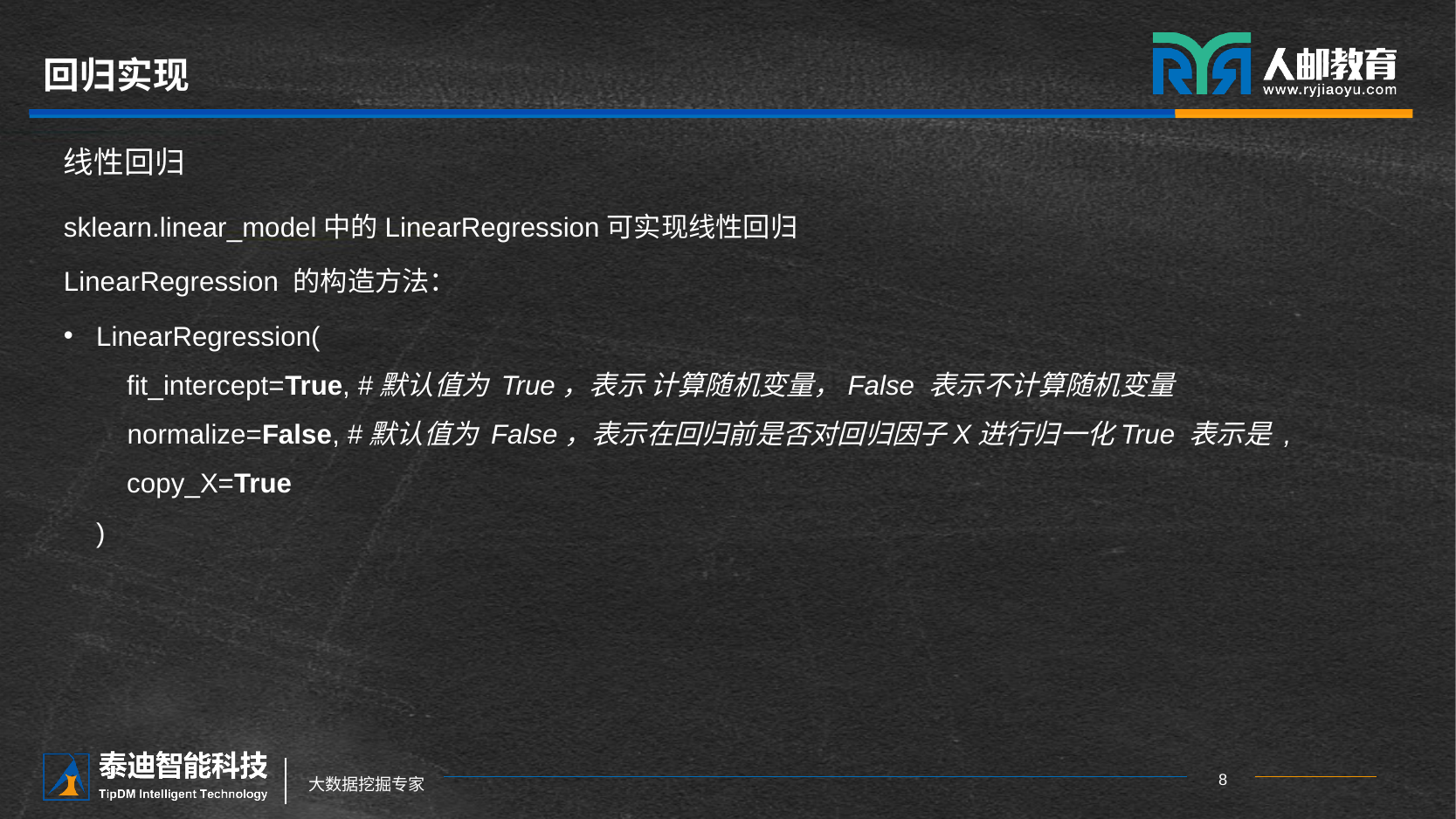

# 回归实现
线性回归
sklearn.linear_model中的LinearRegression可实现线性回归
LinearRegression 的构造方法：
LinearRegression(
    fit_intercept=True, #默认值为 True，表示 计算随机变量，False 表示不计算随机变量
    normalize=False, #默认值为 False，表示在回归前是否对回归因子X进行归一化True 表示是 ,
    copy_X=True
)